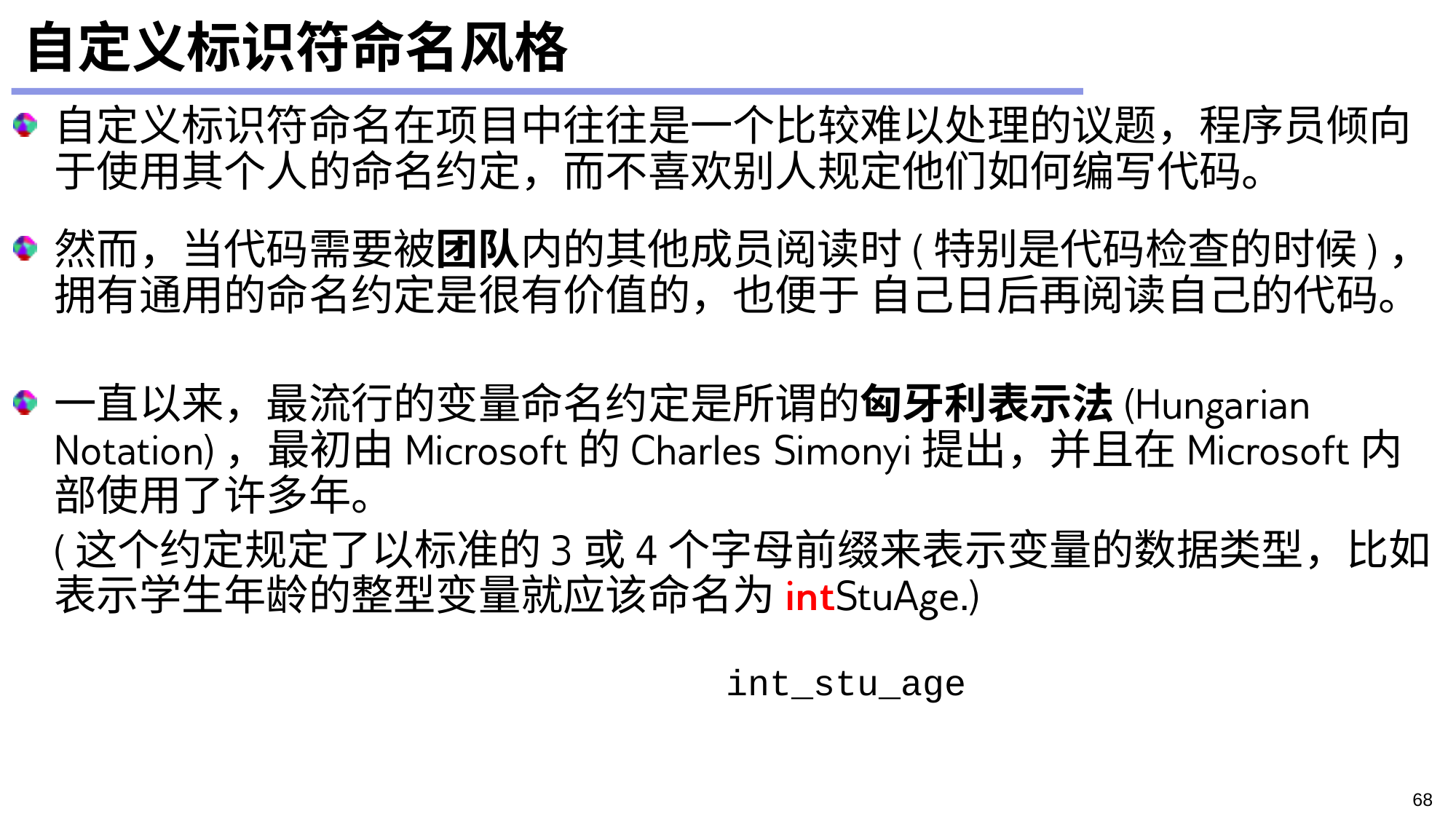

# 自定义标识符命名风格
自定义标识符命名在项目中往往是一个比较难以处理的议题，程序员倾向于使用其个人的命名约定，而不喜欢别人规定他们如何编写代码。

然而，当代码需要被团队内的其他成员阅读时(特别是代码检查的时候)，拥有通用的命名约定是很有价值的，也便于 自己日后再阅读自己的代码。

一直以来，最流行的变量命名约定是所谓的匈牙利表示法(Hungarian Notation)，最初由Microsoft的Charles Simonyi提出，并且在Microsoft内部使用了许多年。
	(这个约定规定了以标准的3或4个字母前缀来表示变量的数据类型，比如表示学生年龄的整型变量就应该命名为intStuAge.)
int_stu_age
68